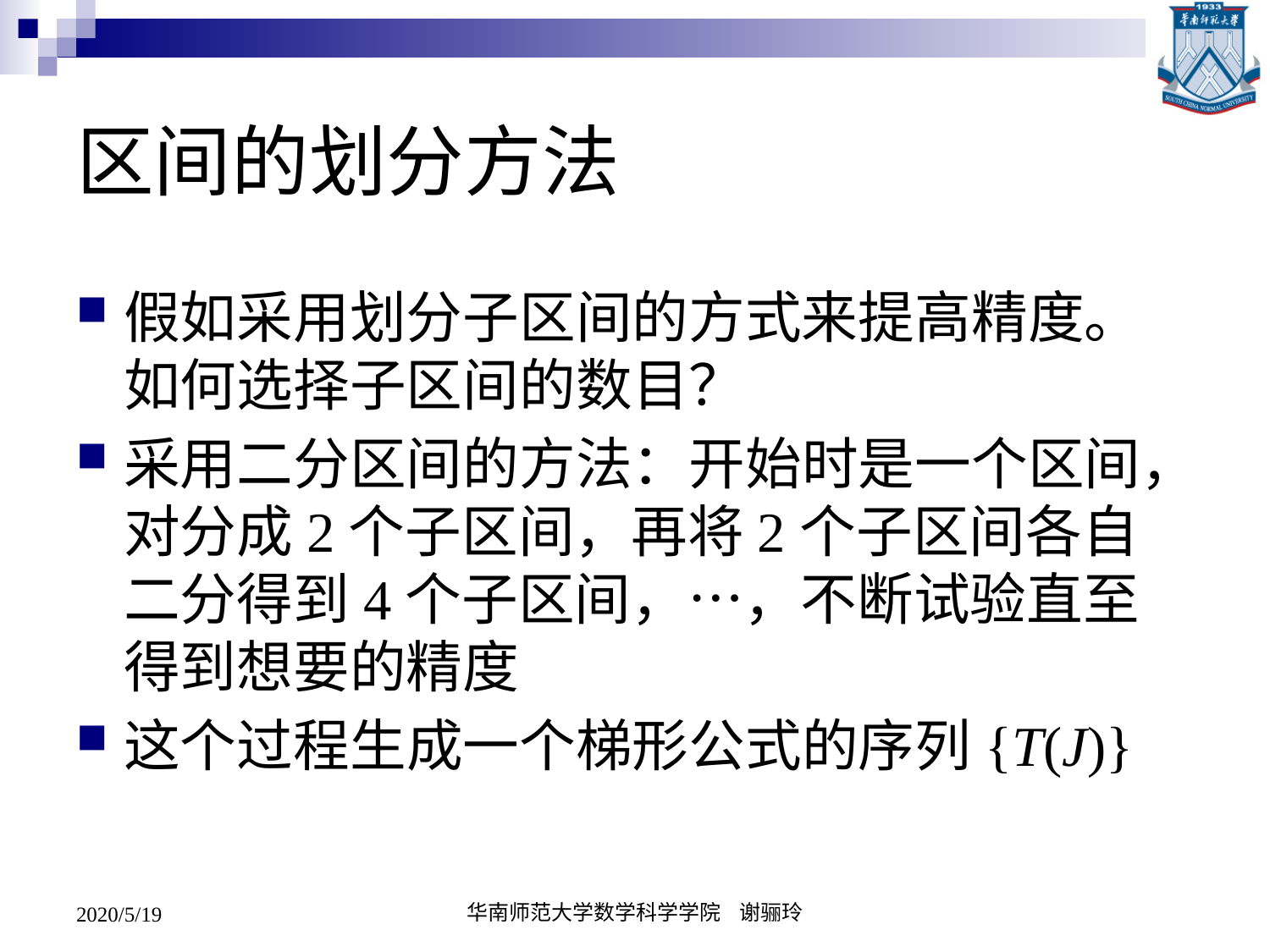

# 区间的划分方法
假如采用划分子区间的方式来提高精度。如何选择子区间的数目？
采用二分区间的方法：开始时是一个区间，对分成2个子区间，再将2个子区间各自二分得到4个子区间，…，不断试验直至得到想要的精度
这个过程生成一个梯形公式的序列{T(J)}
2020/5/19
华南师范大学数学科学学院    谢骊玲